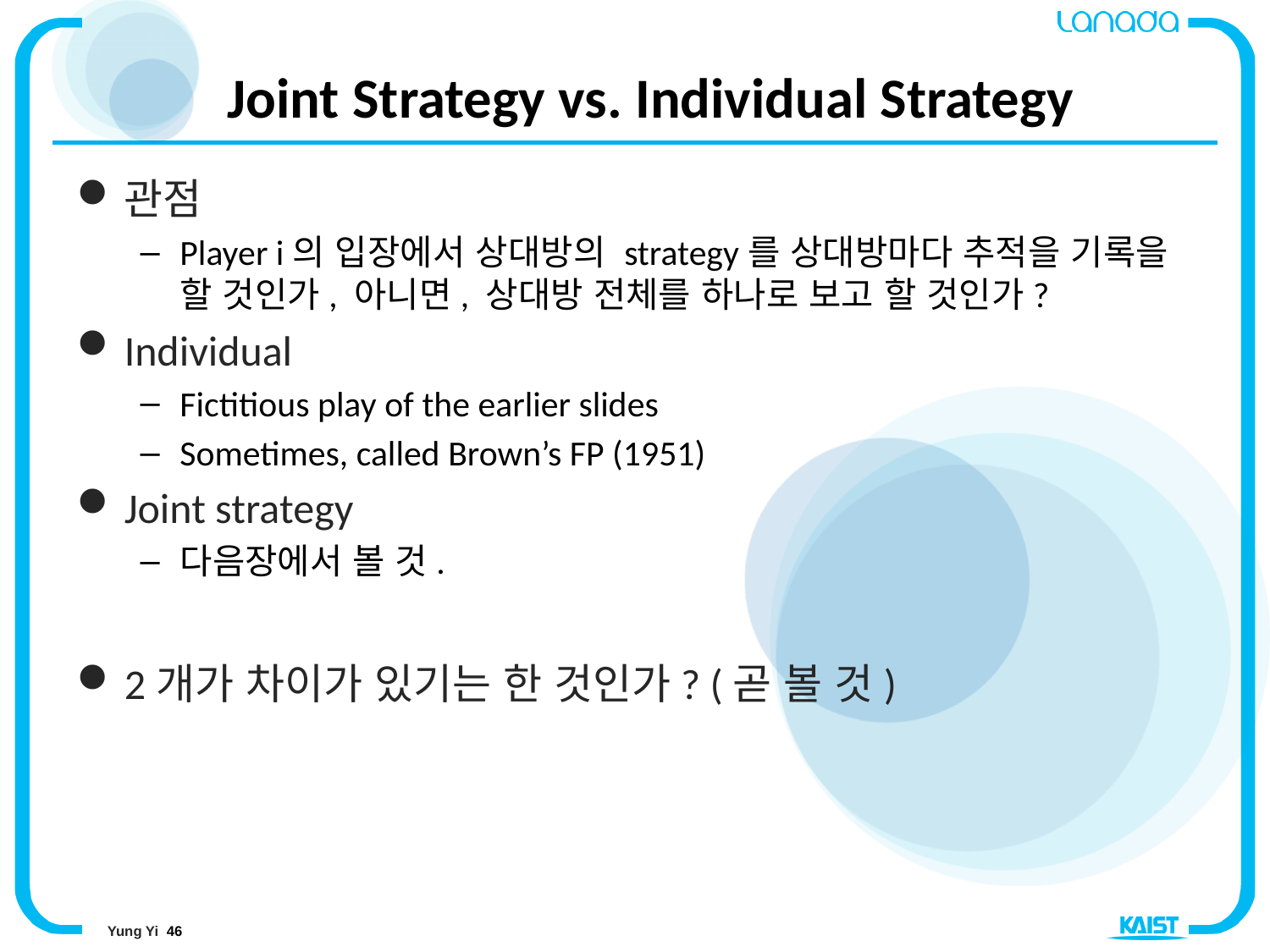

# Joint Strategy vs. Individual Strategy
관점
Player i의 입장에서 상대방의 strategy를 상대방마다 추적을 기록을 할 것인가, 아니면, 상대방 전체를 하나로 보고 할 것인가?
Individual
Fictitious play of the earlier slides
Sometimes, called Brown’s FP (1951)
Joint strategy
다음장에서 볼 것.

2개가 차이가 있기는 한 것인가? (곧 볼 것)